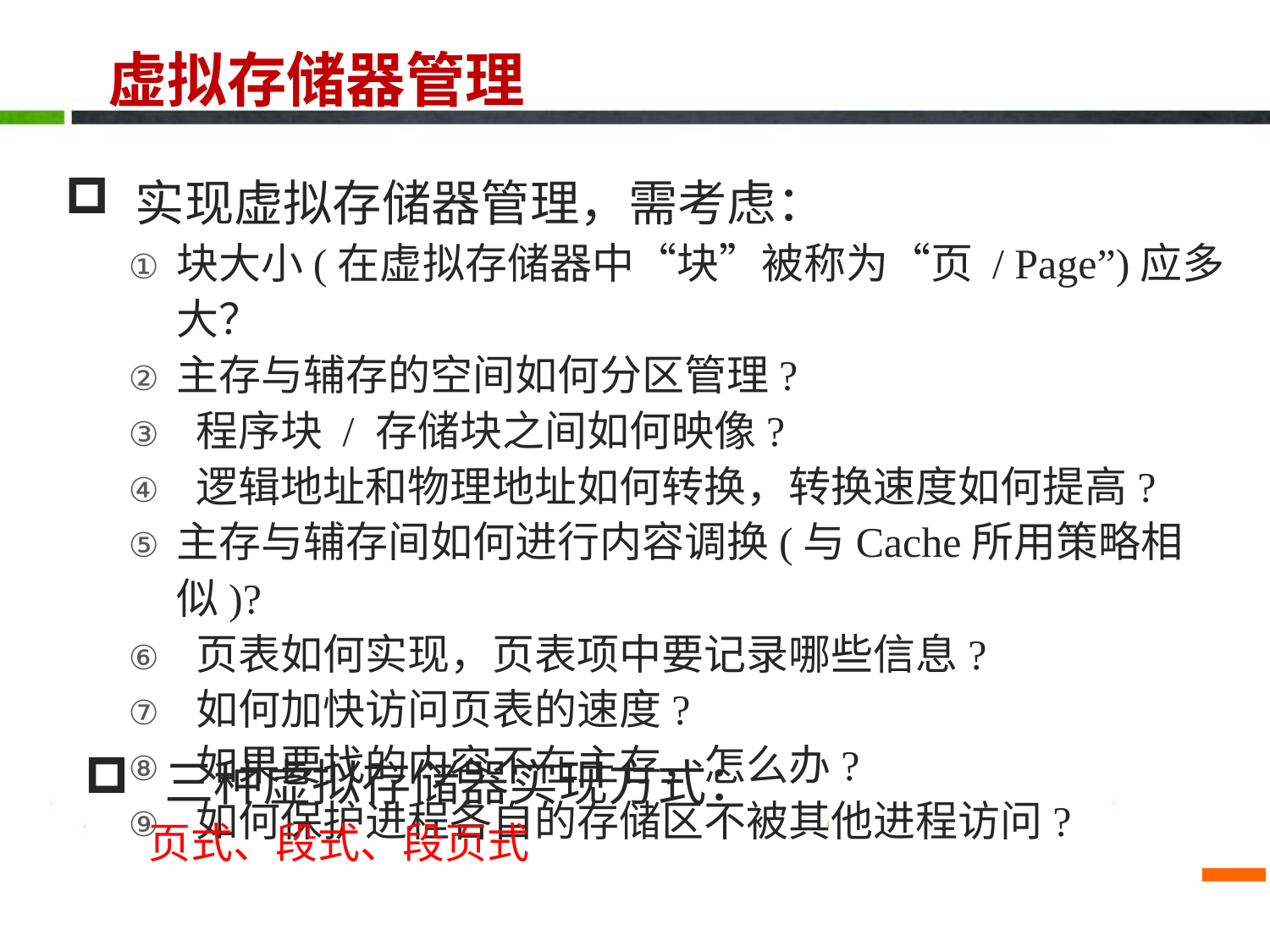

# 虚拟存储器管理

 实现虚拟存储器管理，需考虑：
块大小(在虚拟存储器中“块”被称为“页 / Page”)应多大？
主存与辅存的空间如何分区管理?
 程序块 / 存储块之间如何映像?
 逻辑地址和物理地址如何转换，转换速度如何提高?
主存与辅存间如何进行内容调换(与Cache所用策略相似)?
 页表如何实现，页表项中要记录哪些信息?
 如何加快访问页表的速度?
 如果要找的内容不在主存，怎么办?
 如何保护进程各自的存储区不被其他进程访问?
  三种虚拟存储器实现方式：
页式、段式、段页式